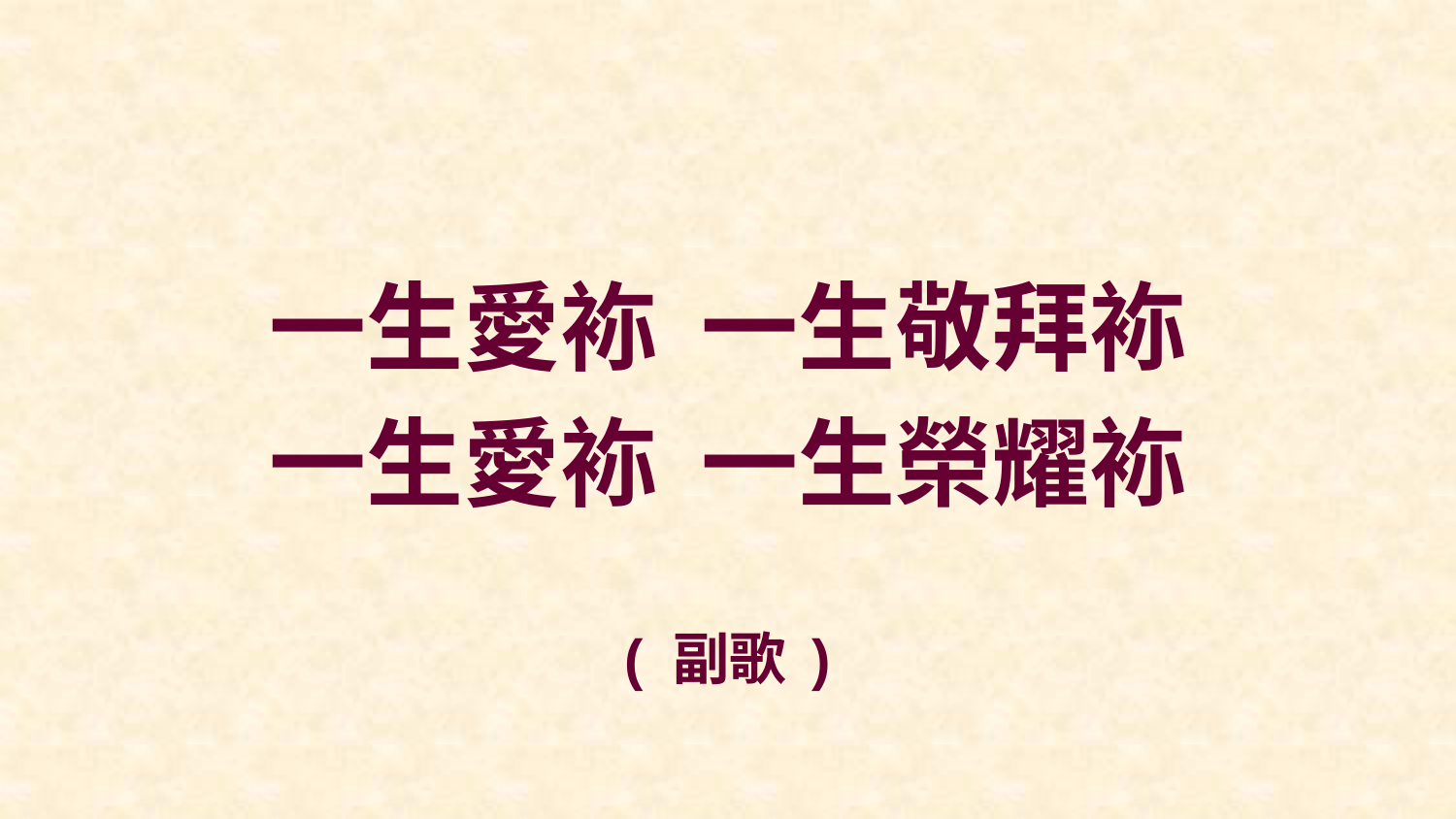

一生愛袮  一生敬拜袮
一生愛袮  一生榮耀袮
( 副歌 )